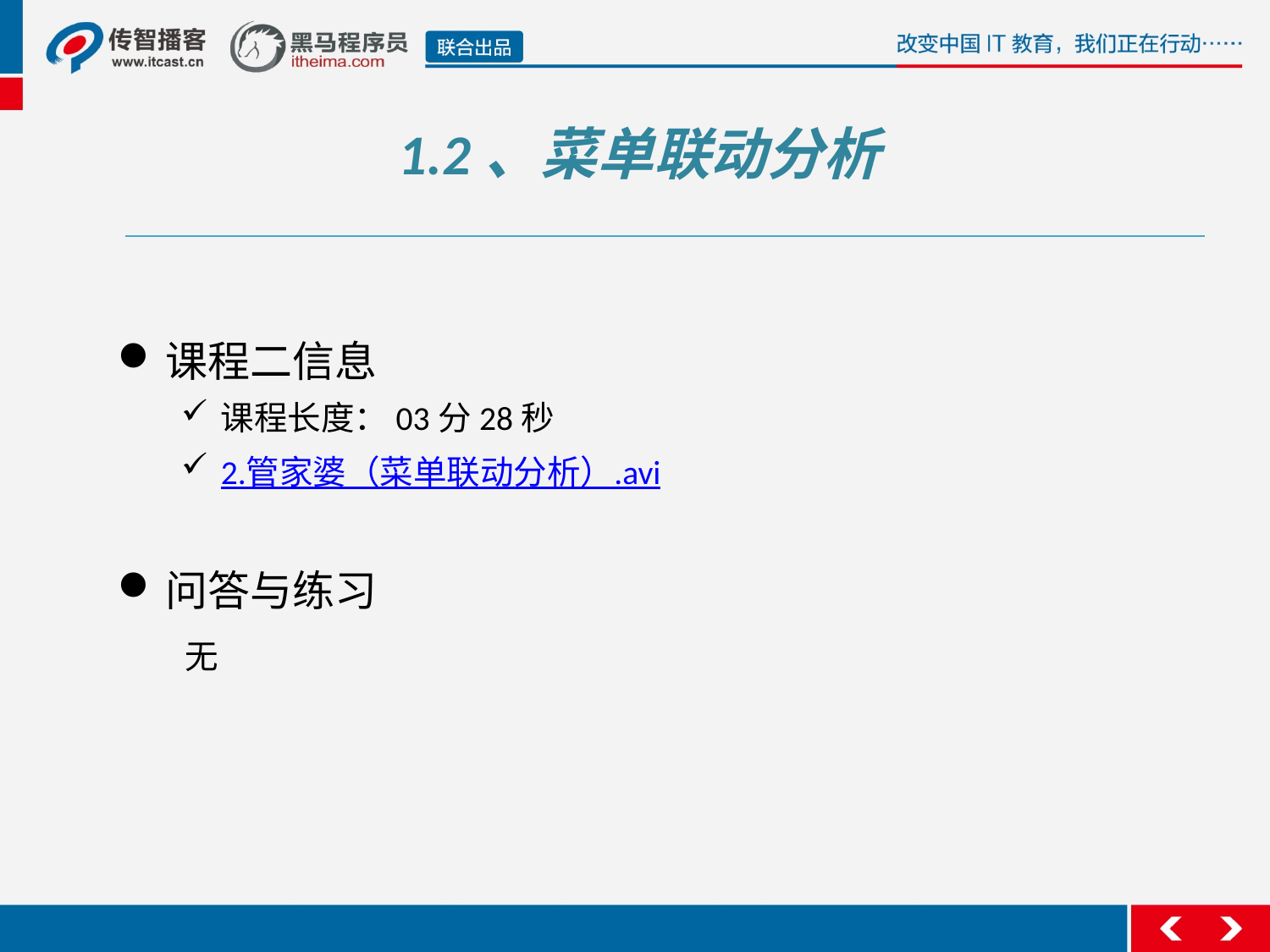

1.2、菜单联动分析

课程二信息
课程长度：03分28秒
2.管家婆（菜单联动分析）.avi

问答与练习
      无